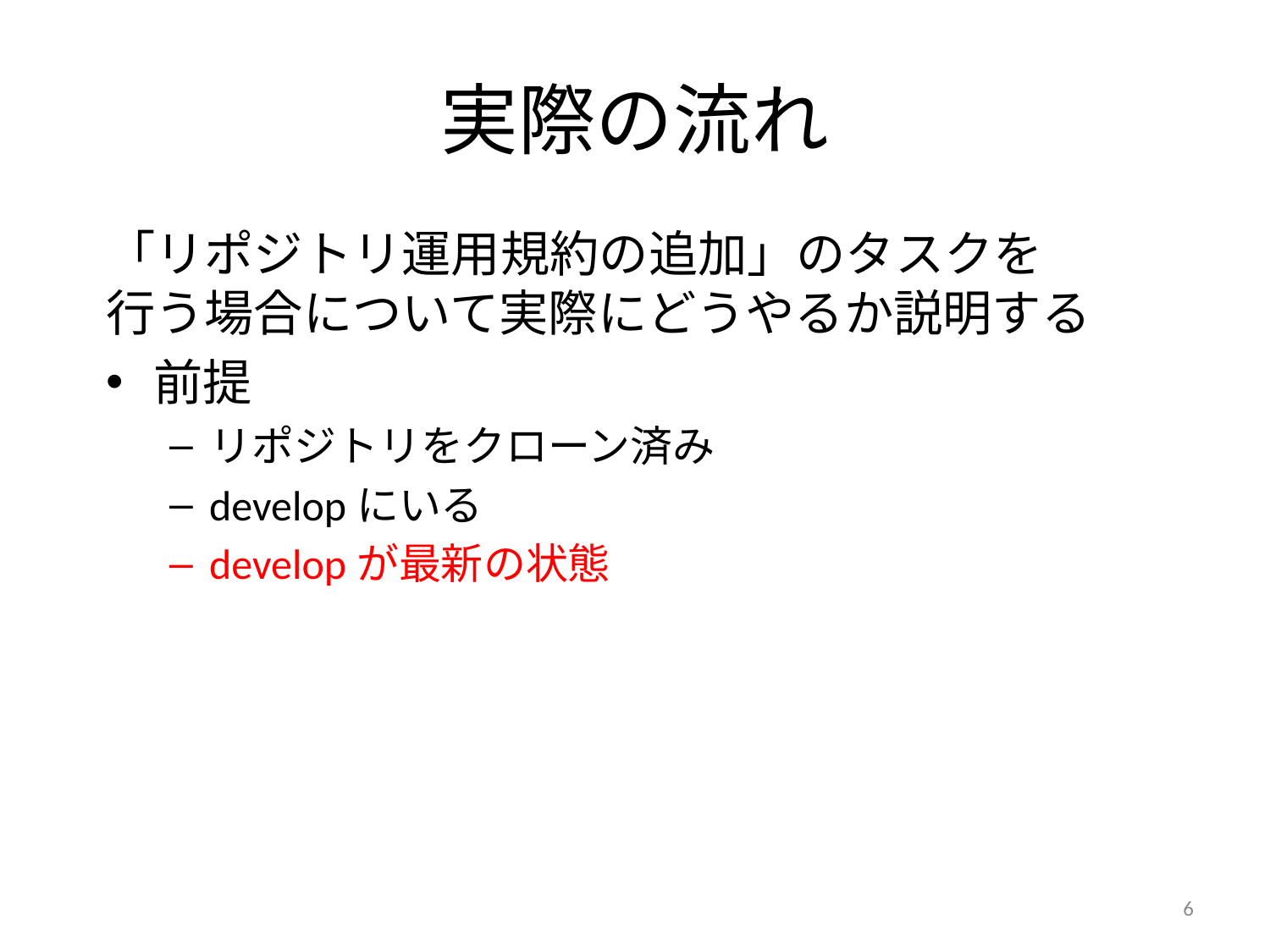

# 実際の流れ
「リポジトリ運用規約の追加」のタスクを
行う場合について実際にどうやるか説明する
前提
リポジトリをクローン済み
developにいる
developが最新の状態
6